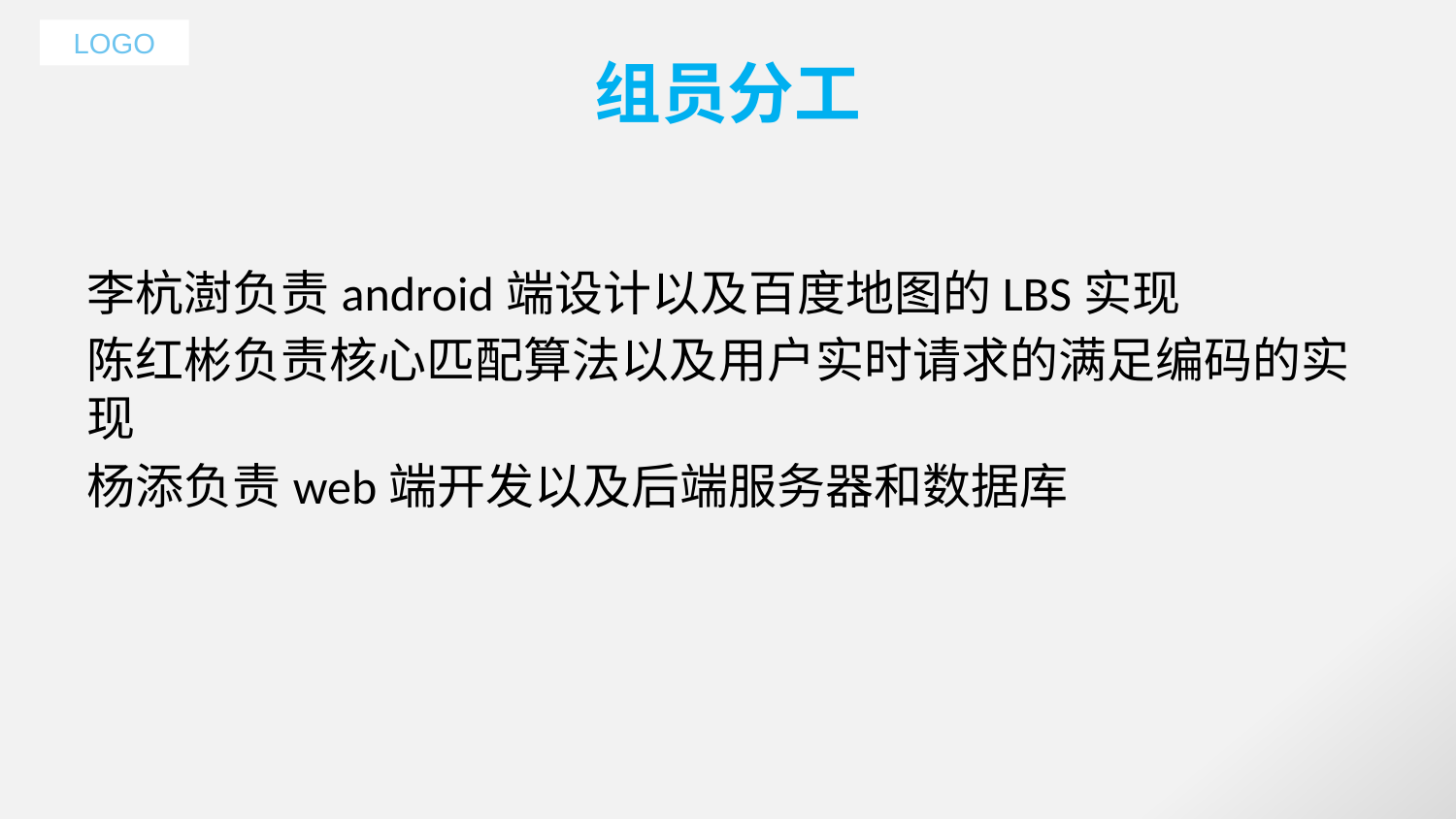

# 组员分工
李杭澍负责android端设计以及百度地图的LBS实现
陈红彬负责核心匹配算法以及用户实时请求的满足编码的实现
杨添负责web端开发以及后端服务器和数据库